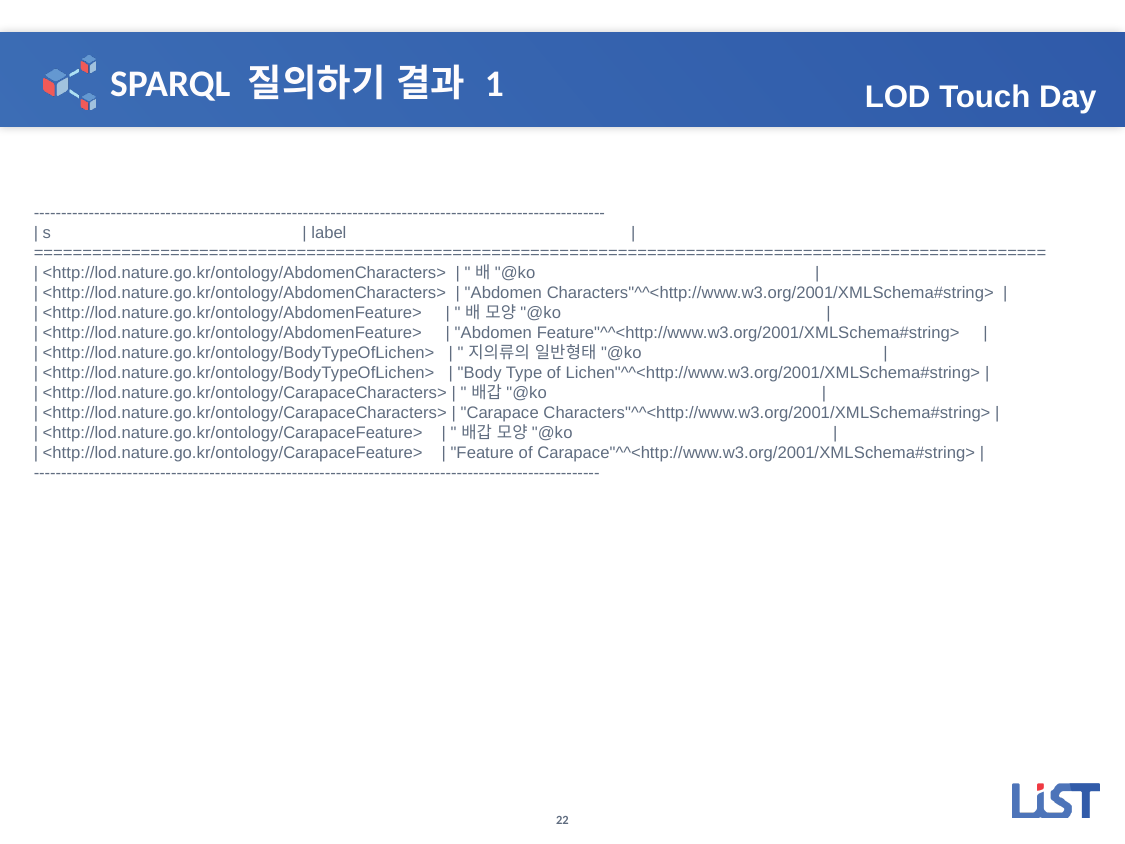

# SPARQL 질의하기 결과 1
--------------------------------------------------------------------------------------------------------
| s                                                     | label                                                            |
========================================================================================================
| <http://lod.nature.go.kr/ontology/AbdomenCharacters>  | "배"@ko                                                           |
| <http://lod.nature.go.kr/ontology/AbdomenCharacters>  | "Abdomen Characters"^^<http://www.w3.org/2001/XMLSchema#string>  |
| <http://lod.nature.go.kr/ontology/AbdomenFeature>     | "배 모양"@ko                                                        |
| <http://lod.nature.go.kr/ontology/AbdomenFeature>     | "Abdomen Feature"^^<http://www.w3.org/2001/XMLSchema#string>     |
| <http://lod.nature.go.kr/ontology/BodyTypeOfLichen>   | "지의류의 일반형태"@ko                                                   |
| <http://lod.nature.go.kr/ontology/BodyTypeOfLichen>   | "Body Type of Lichen"^^<http://www.w3.org/2001/XMLSchema#string> |
| <http://lod.nature.go.kr/ontology/CarapaceCharacters> | "배갑"@ko                                                          |
| <http://lod.nature.go.kr/ontology/CarapaceCharacters> | "Carapace Characters"^^<http://www.w3.org/2001/XMLSchema#string> |
| <http://lod.nature.go.kr/ontology/CarapaceFeature>    | "배갑 모양"@ko                                                       |
| <http://lod.nature.go.kr/ontology/CarapaceFeature>    | "Feature of Carapace"^^<http://www.w3.org/2001/XMLSchema#string> |
-------------------------------------------------------------------------------------------------------
22